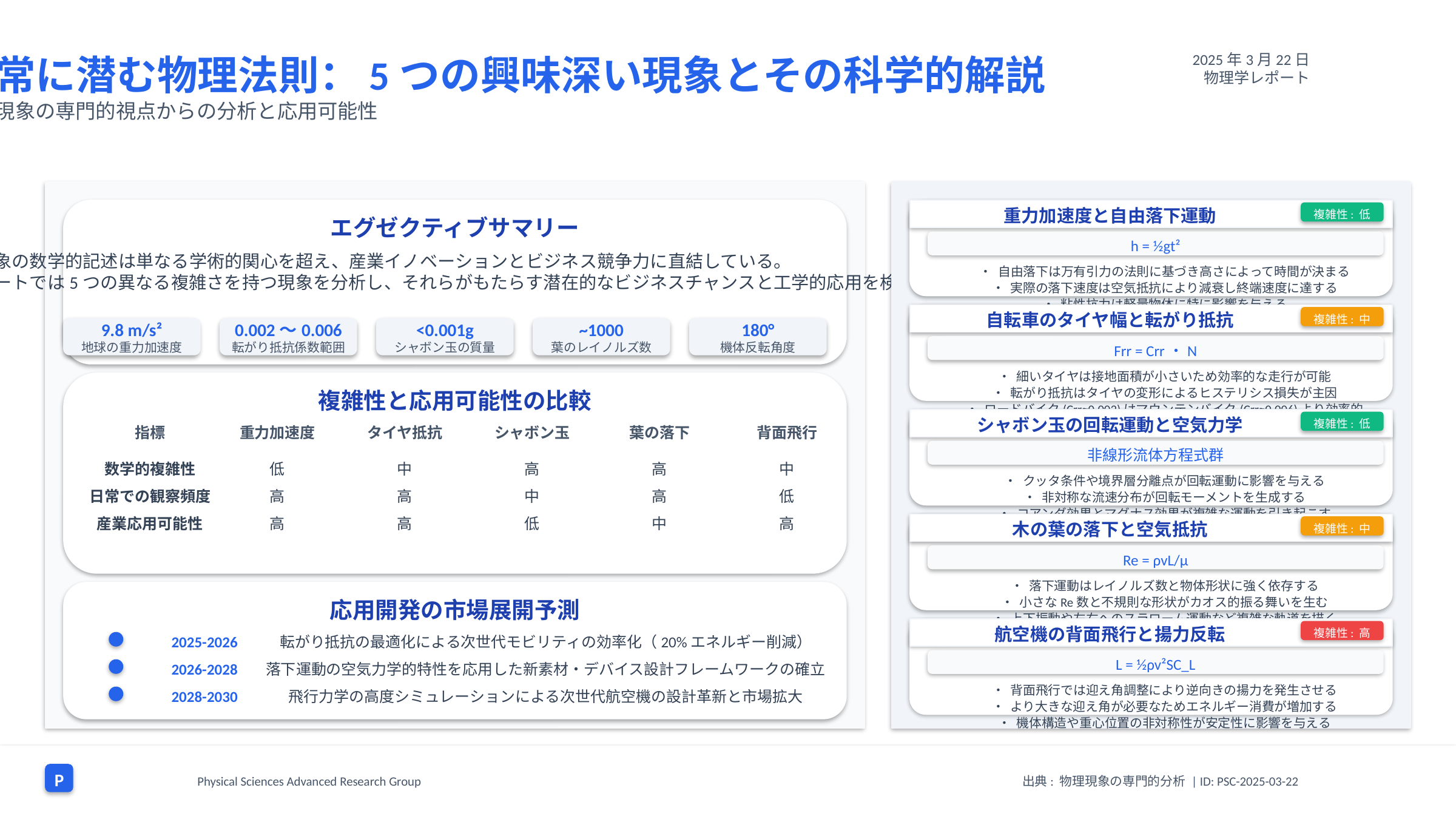

日常に潜む物理法則：5つの興味深い現象とその科学的解説
物理現象の専門的視点からの分析と応用可能性
2025年3月22日
物理学レポート

重力加速度と自由落下運動

複雑性: 低
エグゼクティブサマリー

h = ½gt²
物理現象の数学的記述は単なる学術的関心を超え、産業イノベーションとビジネス競争力に直結している。
本レポートでは5つの異なる複雑さを持つ現象を分析し、それらがもたらす潜在的なビジネスチャンスと工学的応用を検討する。
• 自由落下は万有引力の法則に基づき高さによって時間が決まる
• 実際の落下速度は空気抵抗により減衰し終端速度に達する
• 粘性抗力は軽量物体に特に影響を与える

自転車のタイヤ幅と転がり抵抗

複雑性: 中

9.8 m/s²
地球の重力加速度
0.002〜0.006
転がり抵抗係数範囲
<0.001g
シャボン玉の質量
~1000
葉のレイノルズ数
180°
機体反転角度

Frr = Crr・N
• 細いタイヤは接地面積が小さいため効率的な走行が可能

• 転がり抵抗はタイヤの変形によるヒステリシス損失が主因
複雑性と応用可能性の比較
• ロードバイク(Crr≈0.002)はマウンテンバイク(Crr≈0.006)より効率的

シャボン玉の回転運動と空気力学

複雑性: 低
指標
重力加速度
タイヤ抵抗
シャボン玉
葉の落下
背面飛行

非線形流体方程式群
数学的複雑性
低
中
高
高
中
• クッタ条件や境界層分離点が回転運動に影響を与える
日常での観察頻度
高
高
中
高
低
• 非対称な流速分布が回転モーメントを生成する
• コアンダ効果とマグナス効果が複雑な運動を引き起こす
産業応用可能性
高
高
低
中
高

木の葉の落下と空気抵抗

複雑性: 中

Re = ρvL/μ
• 落下運動はレイノルズ数と物体形状に強く依存する

• 小さなRe数と不規則な形状がカオス的振る舞いを生む
応用開発の市場展開予測
• 上下振動や左右へのスラローム運動など複雑な軌道を描く

航空機の背面飛行と揚力反転

複雑性: 高
2025-2026
転がり抵抗の最適化による次世代モビリティの効率化（20%エネルギー削減）

L = ½ρv²SC_L
2026-2028
落下運動の空気力学的特性を応用した新素材・デバイス設計フレームワークの確立

• 背面飛行では迎え角調整により逆向きの揚力を発生させる
2028-2030
飛行力学の高度シミュレーションによる次世代航空機の設計革新と市場拡大

• より大きな迎え角が必要なためエネルギー消費が増加する
• 機体構造や重心位置の非対称性が安定性に影響を与える

P
Physical Sciences Advanced Research Group
出典: 物理現象の専門的分析 | ID: PSC-2025-03-22